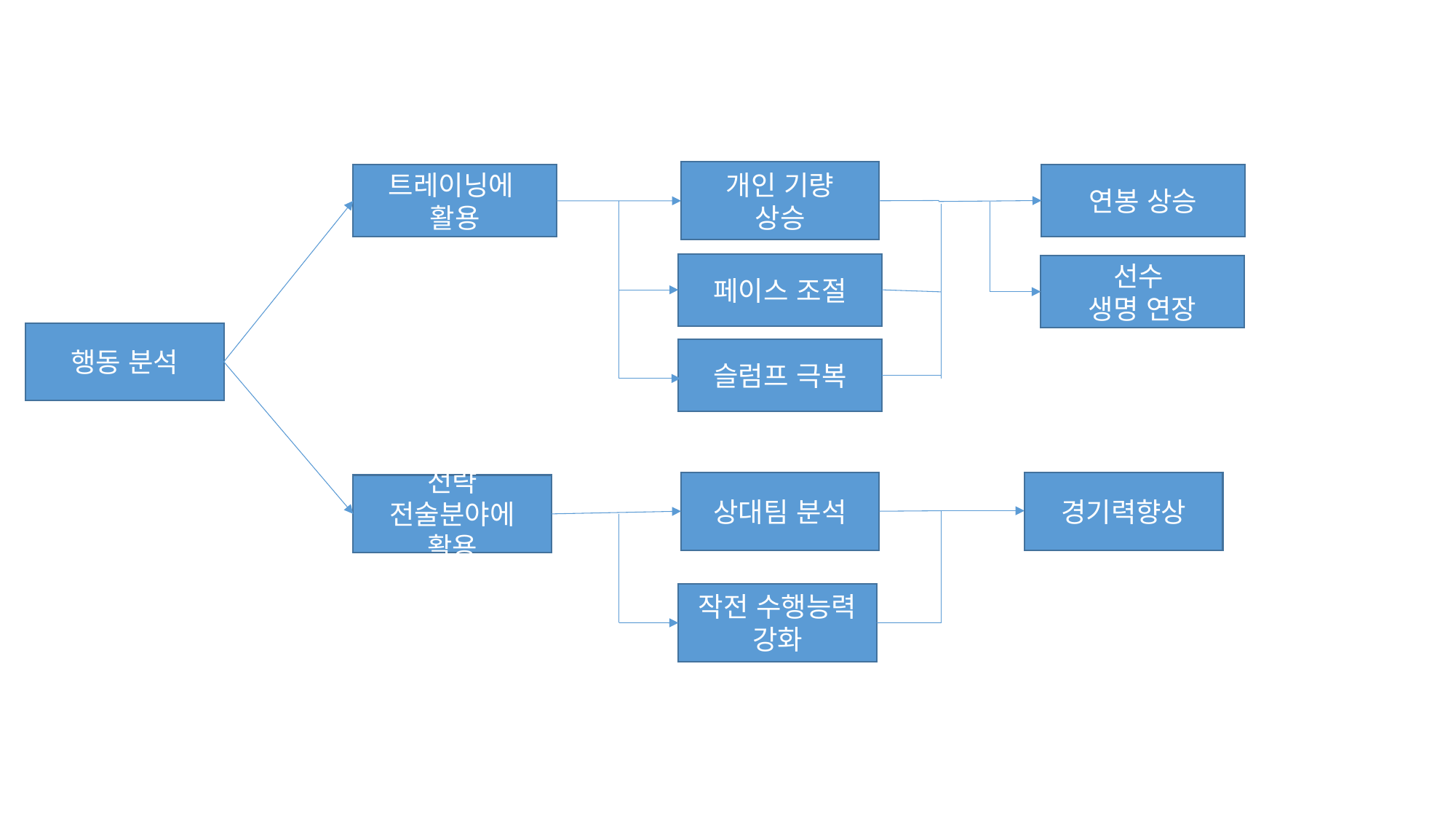

개인 기량
상승
연봉 상승
트레이닝에
활용
페이스 조절
선수
생명 연장
행동 분석
슬럼프 극복
상대팀 분석
경기력향상
전략 전술분야에 활용
작전 수행능력 강화